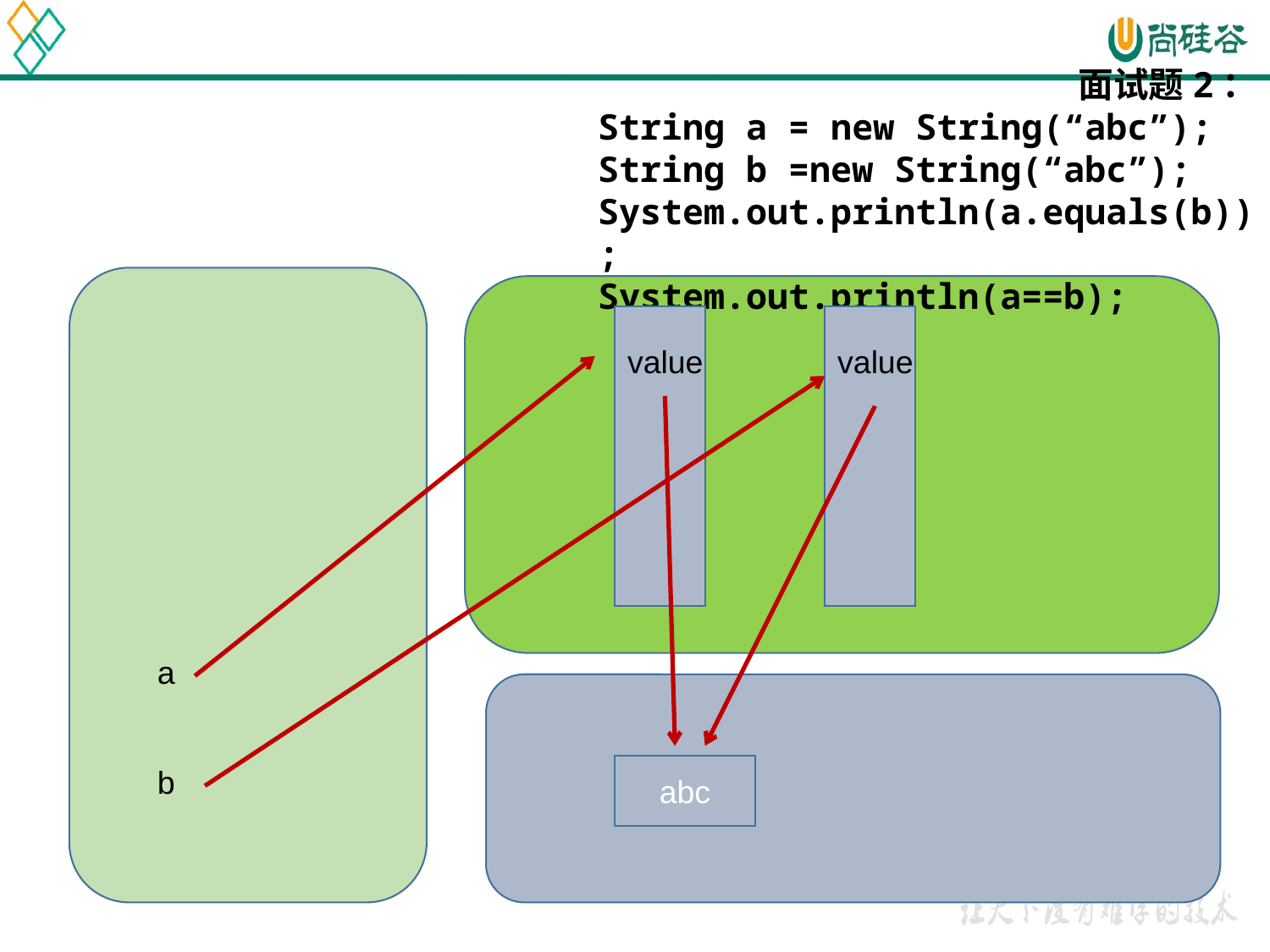

面试题2：
String a = new String(“abc”);
String b =new String(“abc”);
System.out.println(a.equals(b));
System.out.println(a==b);

value
value
a

b
abc